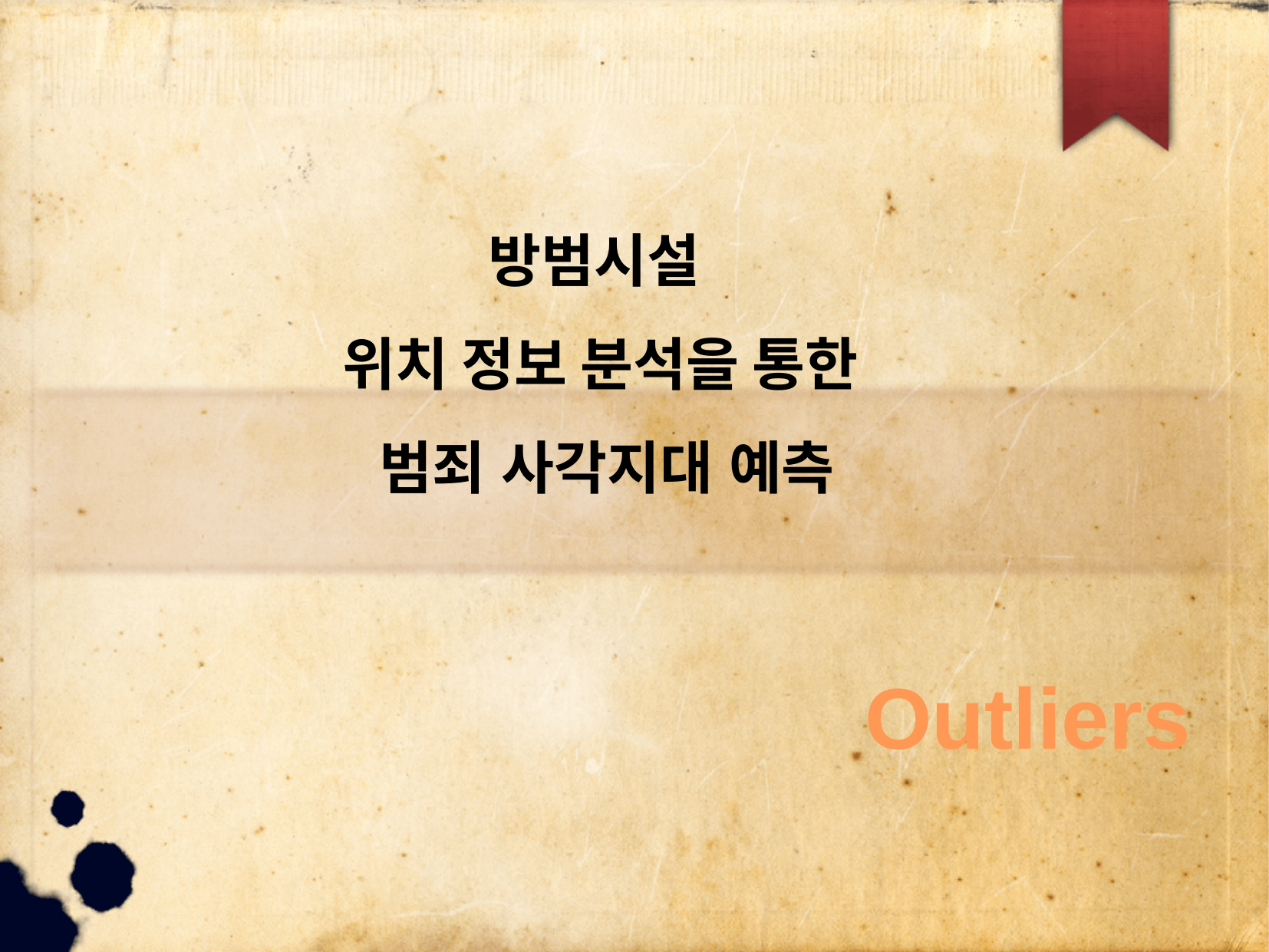

방범시설
위치 정보 분석을 통한
범죄 사각지대 예측
Outliers